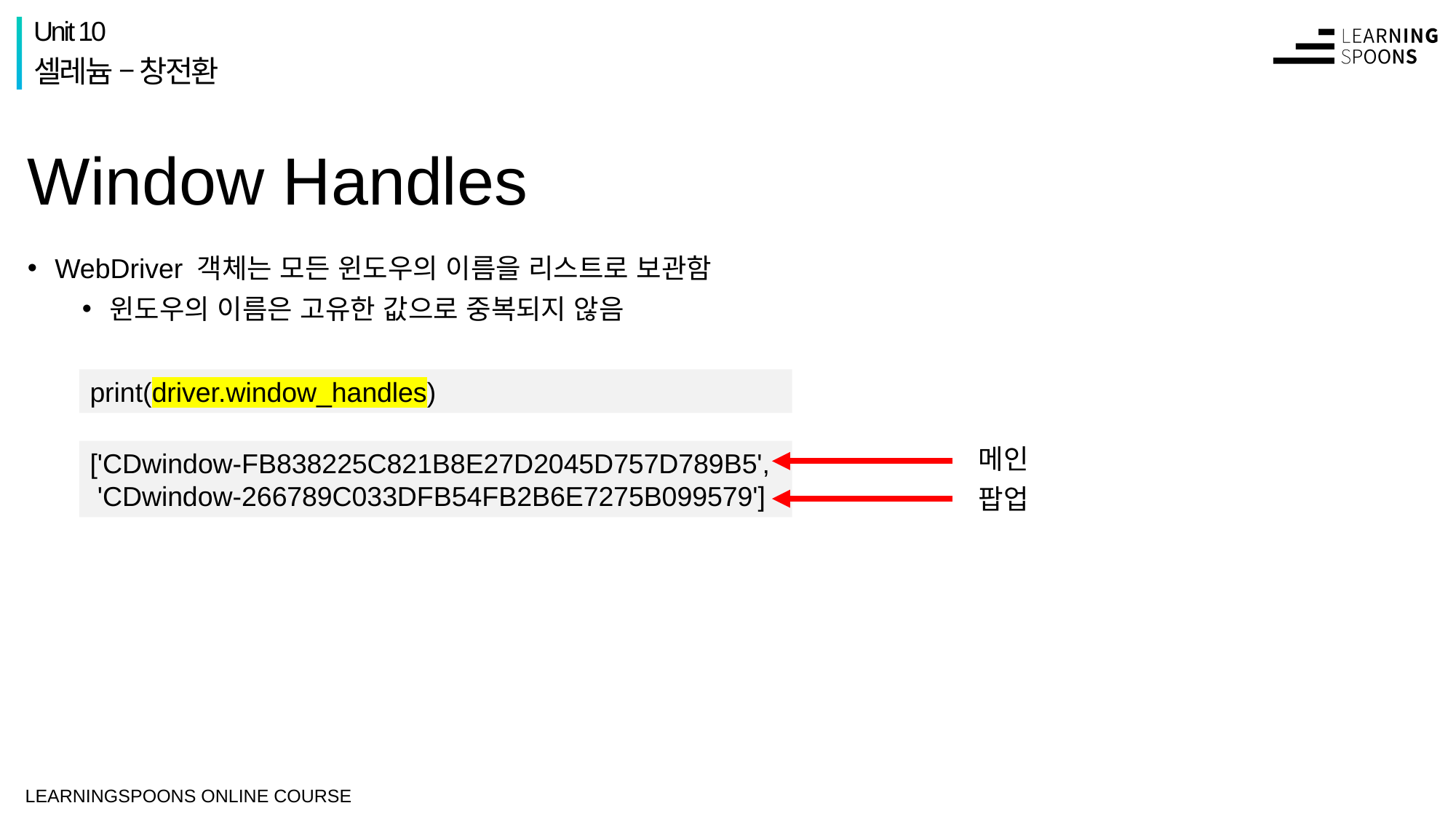

Unit 10
셀레늄 – 창전환
# Window Handles
WebDriver 객체는 모든 윈도우의 이름을 리스트로 보관함
윈도우의 이름은 고유한 값으로 중복되지 않음
print(driver.window_handles)
메인
['CDwindow-FB838225C821B8E27D2045D757D789B5',
 'CDwindow-266789C033DFB54FB2B6E7275B099579']
팝업